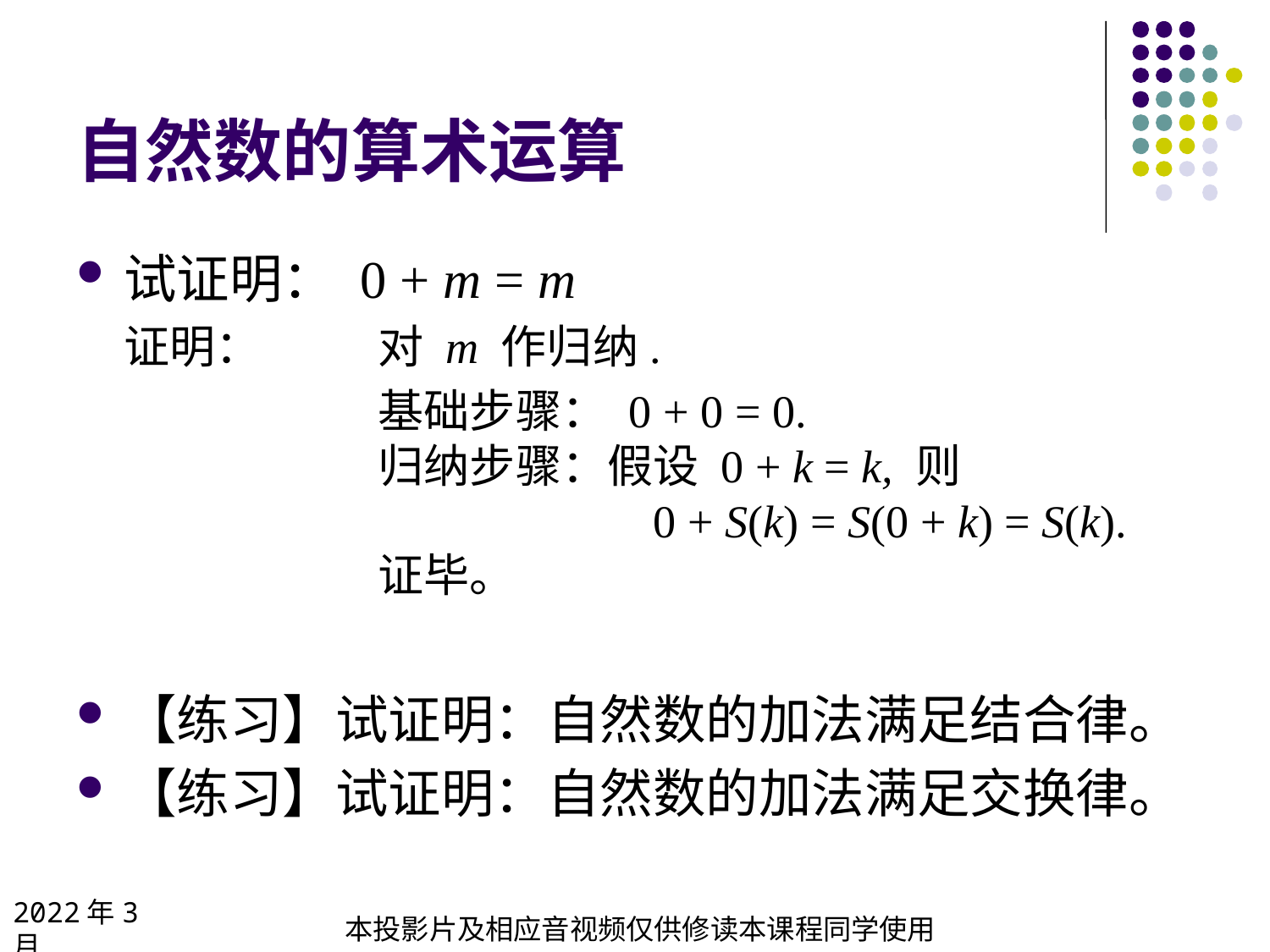

# 自然数的算术运算
试证明： 0 + m = m
证明：	对 m 作归纳.
		基础步骤： 0 + 0 = 0.
		归纳步骤：假设 0 + k = k, 则
				 0 + S(k) = S(0 + k) = S(k).
		证毕。

【练习】试证明：自然数的加法满足结合律。
【练习】试证明：自然数的加法满足交换律。

2022年3月
本投影片及相应音视频仅供修读本课程同学使用
13